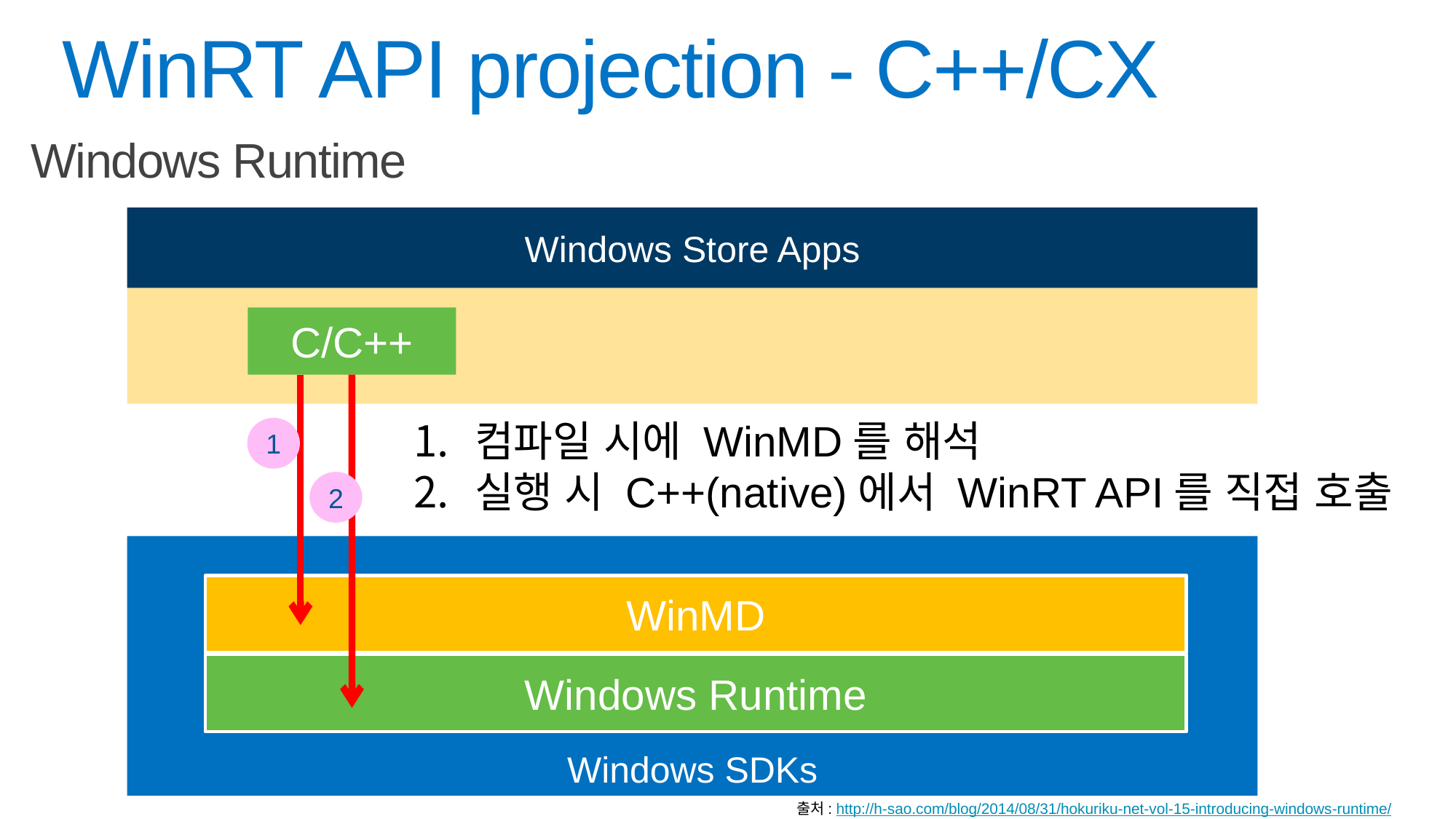

# WinRT API projection - C++/CX
Windows Runtime
Windows Store Apps

C/C++
컴파일 시에 WinMD를 해석
실행 시 C++(native)에서 WinRT API를 직접 호출
1
2
Windows SDKs
WinMD
Windows Runtime
출처: http://h-sao.com/blog/2014/08/31/hokuriku-net-vol-15-introducing-windows-runtime/